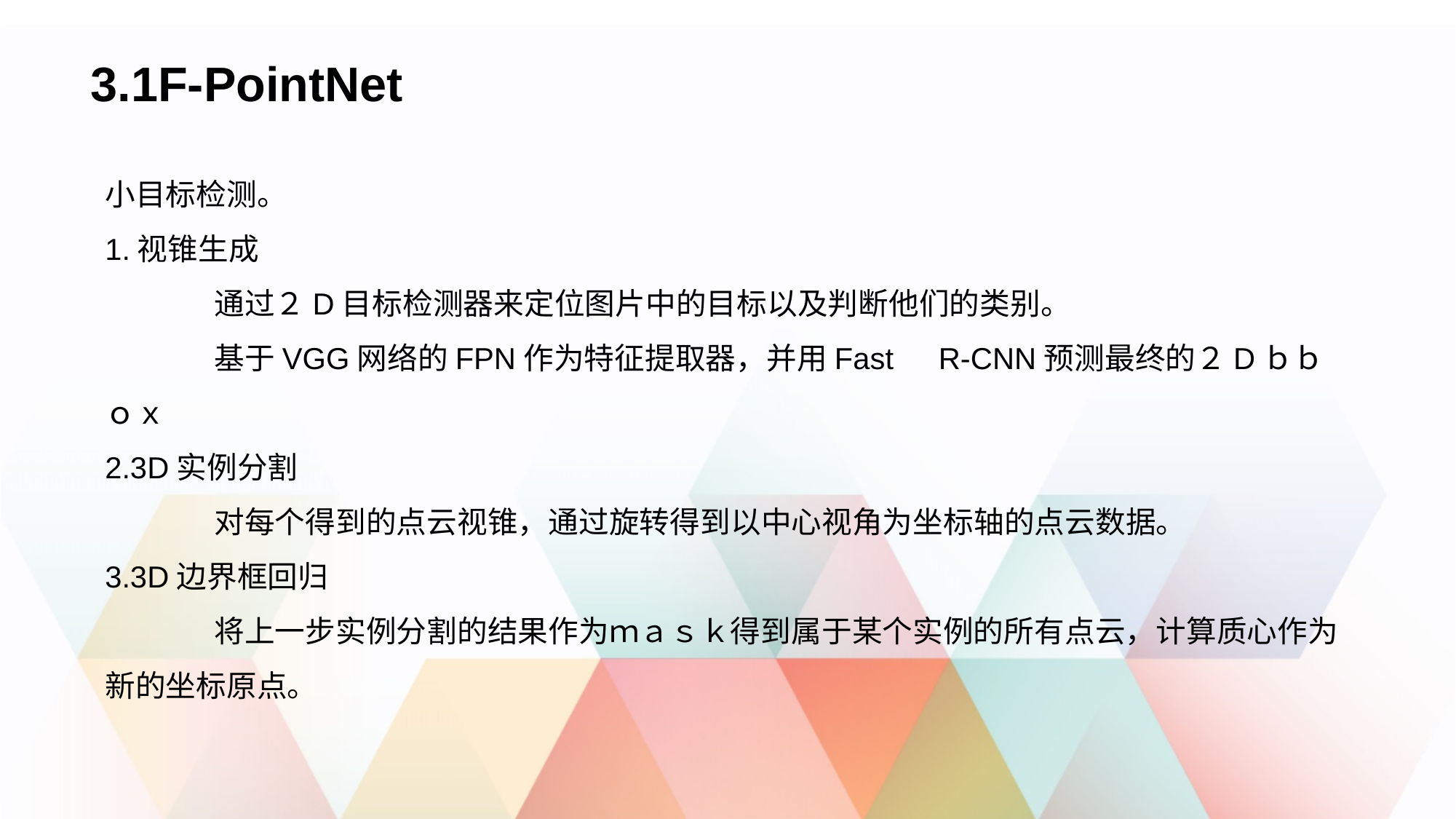

3.1F-PointNet
小目标检测。
1.视锥生成
	通过２D目标检测器来定位图片中的目标以及判断他们的类别。
	基于VGG网络的FPN作为特征提取器，并用Fast　R-CNN预测最终的２Dｂｂｏｘ
2.3D实例分割
	对每个得到的点云视锥，通过旋转得到以中心视角为坐标轴的点云数据。
3.3D边界框回归
	将上一步实例分割的结果作为ｍａｓｋ得到属于某个实例的所有点云，计算质心作为新的坐标原点。